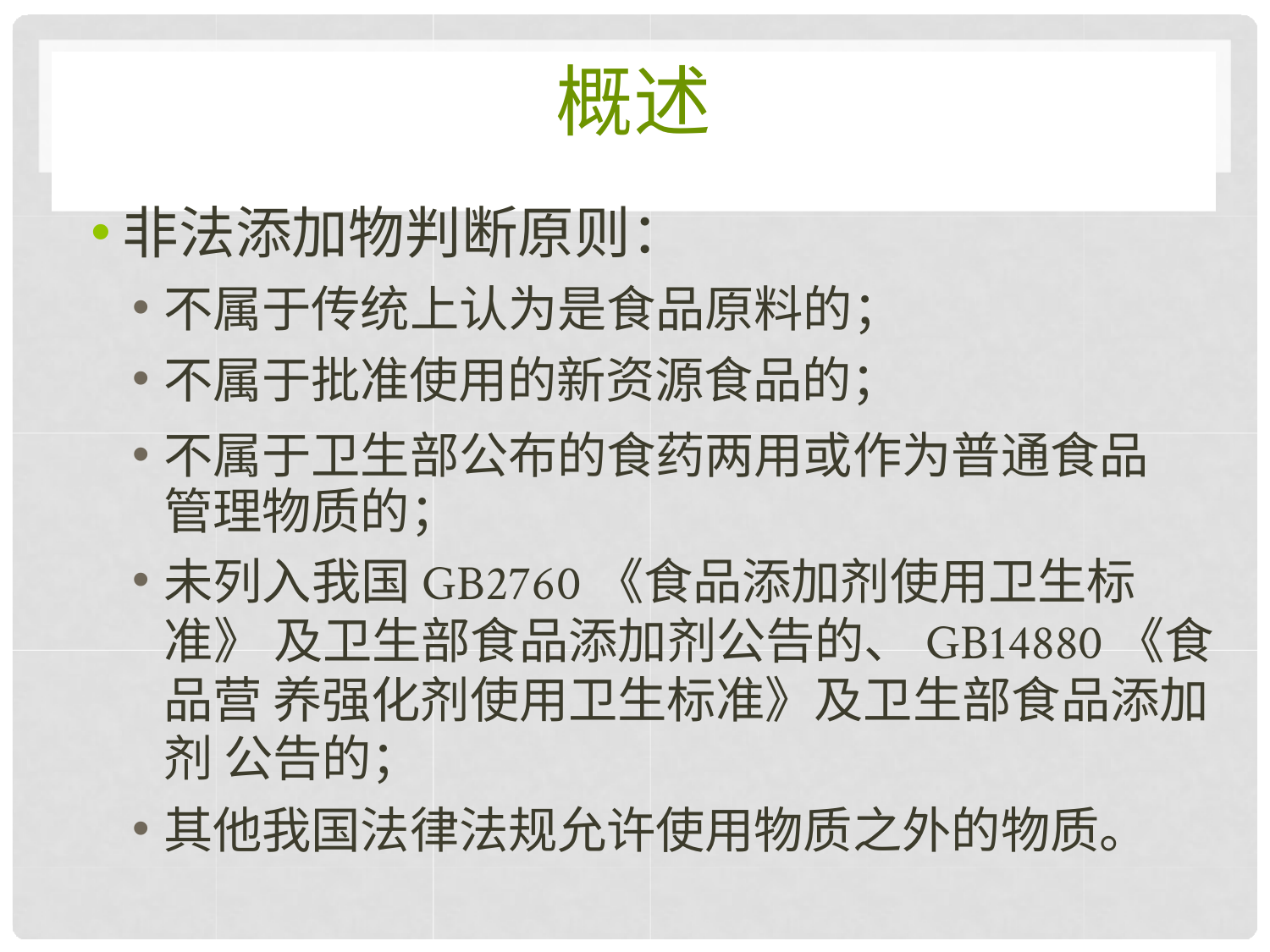

# 概述
非法添加物判断原则：
不属于传统上认为是食品原料的；
不属于批准使用的新资源食品的；
不属于卫生部公布的食药两用或作为普通食品 管理物质的；
未列入我国GB2760《食品添加剂使用卫生标准》 及卫生部食品添加剂公告的、GB14880《食品营 养强化剂使用卫生标准》及卫生部食品添加剂 公告的；
其他我国法律法规允许使用物质之外的物质。